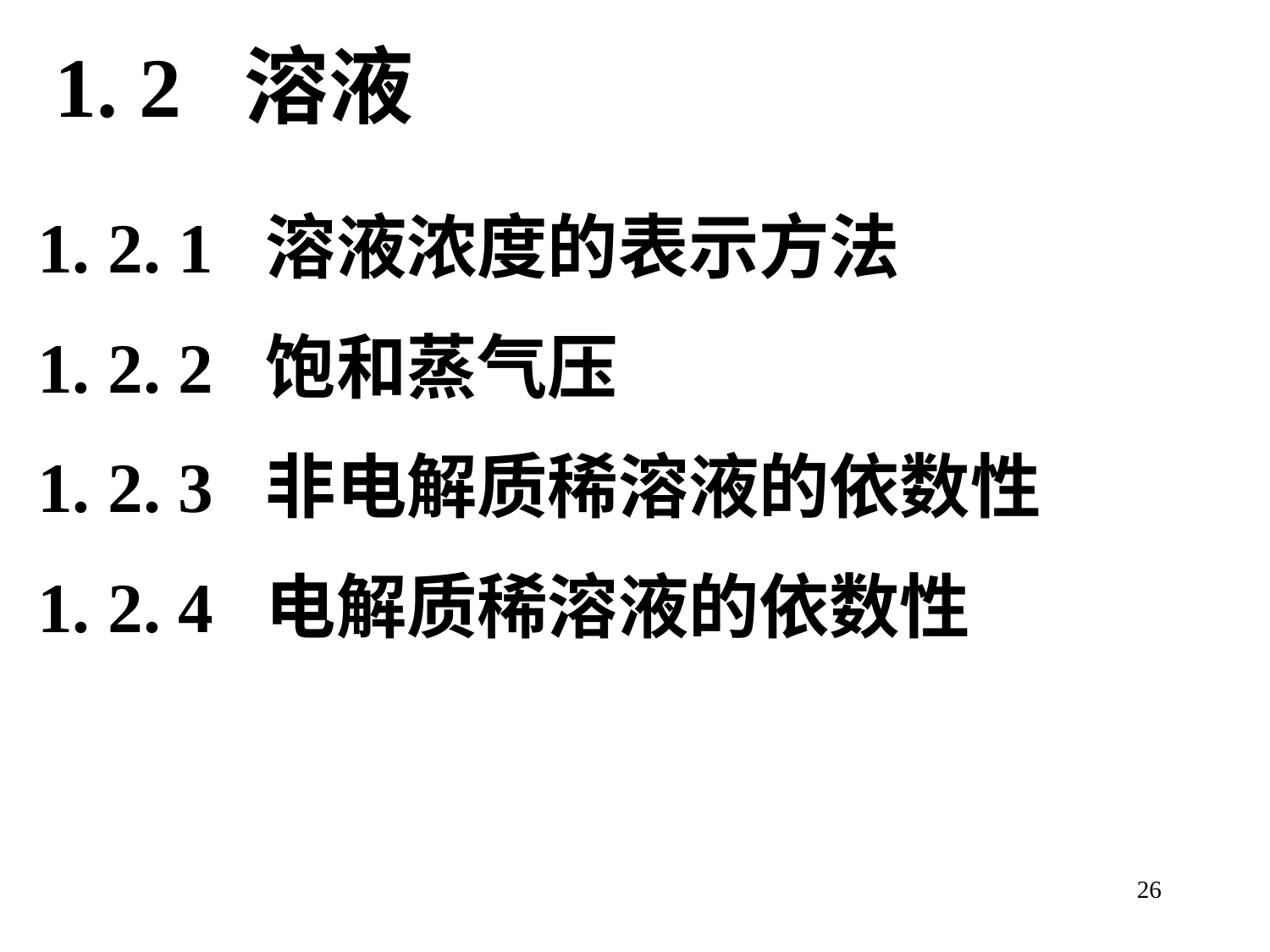

1. 2  溶液
1. 2. 1  溶液浓度的表示方法
1. 2. 2  饱和蒸气压
1. 2. 3  非电解质稀溶液的依数性
1. 2. 4  电解质稀溶液的依数性
26